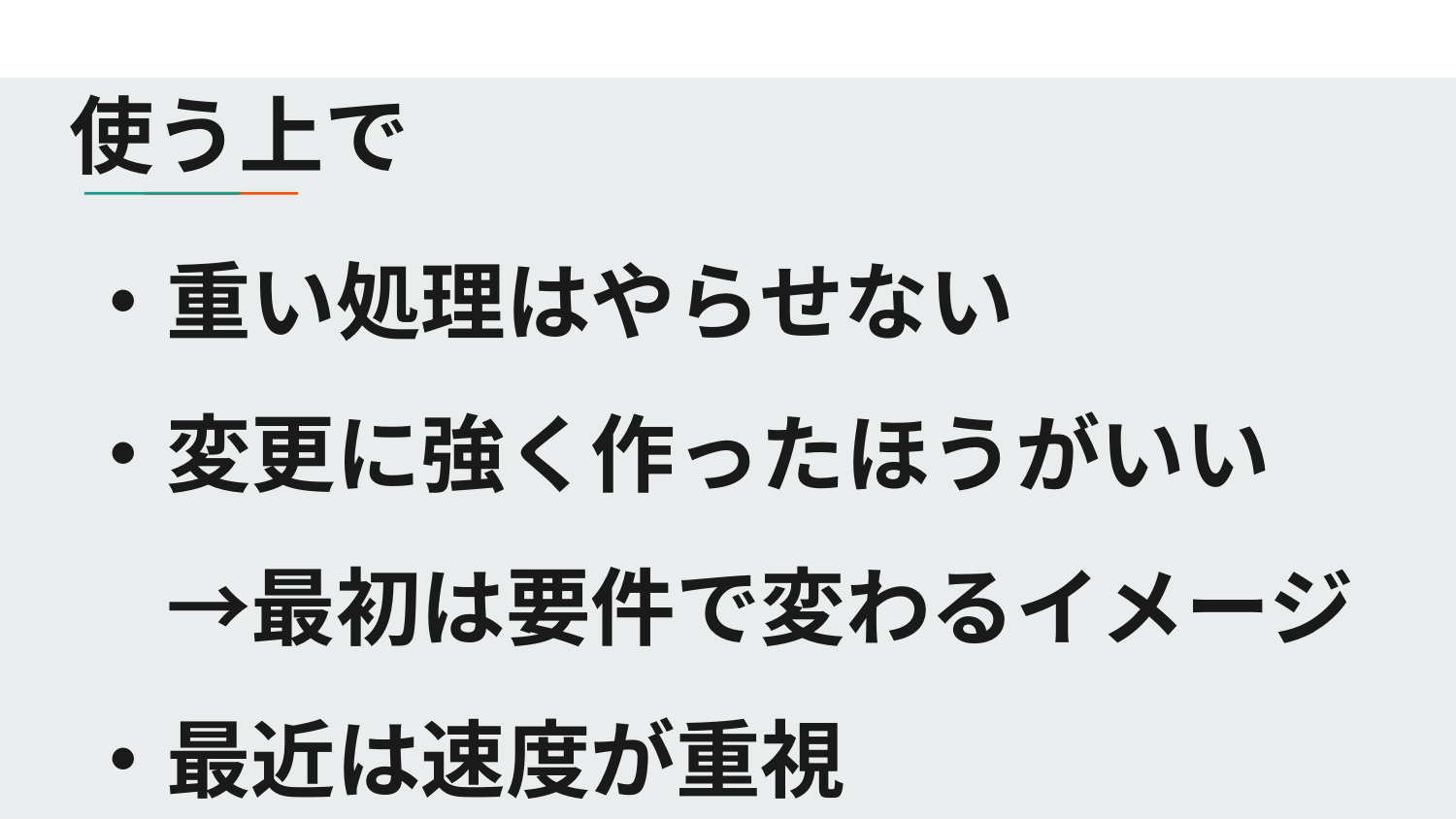

# 使う上で
・重い処理はやらせない
・変更に強く作ったほうがいい
　→最初は要件で変わるイメージ
・最近は速度が重視